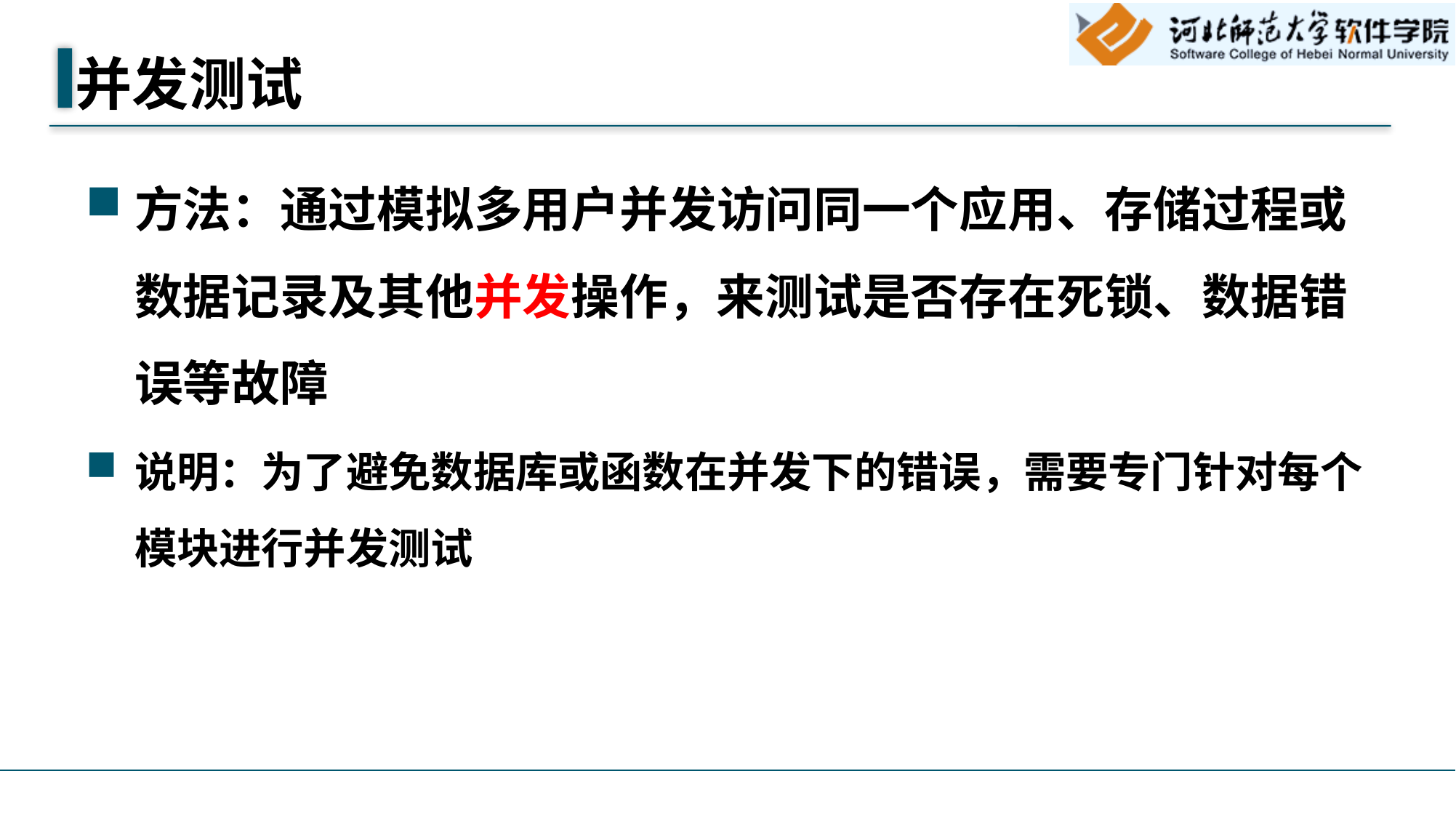

# 并发测试
方法：通过模拟多用户并发访问同一个应用、存储过程或数据记录及其他并发操作，来测试是否存在死锁、数据错误等故障
说明：为了避免数据库或函数在并发下的错误，需要专门针对每个模块进行并发测试